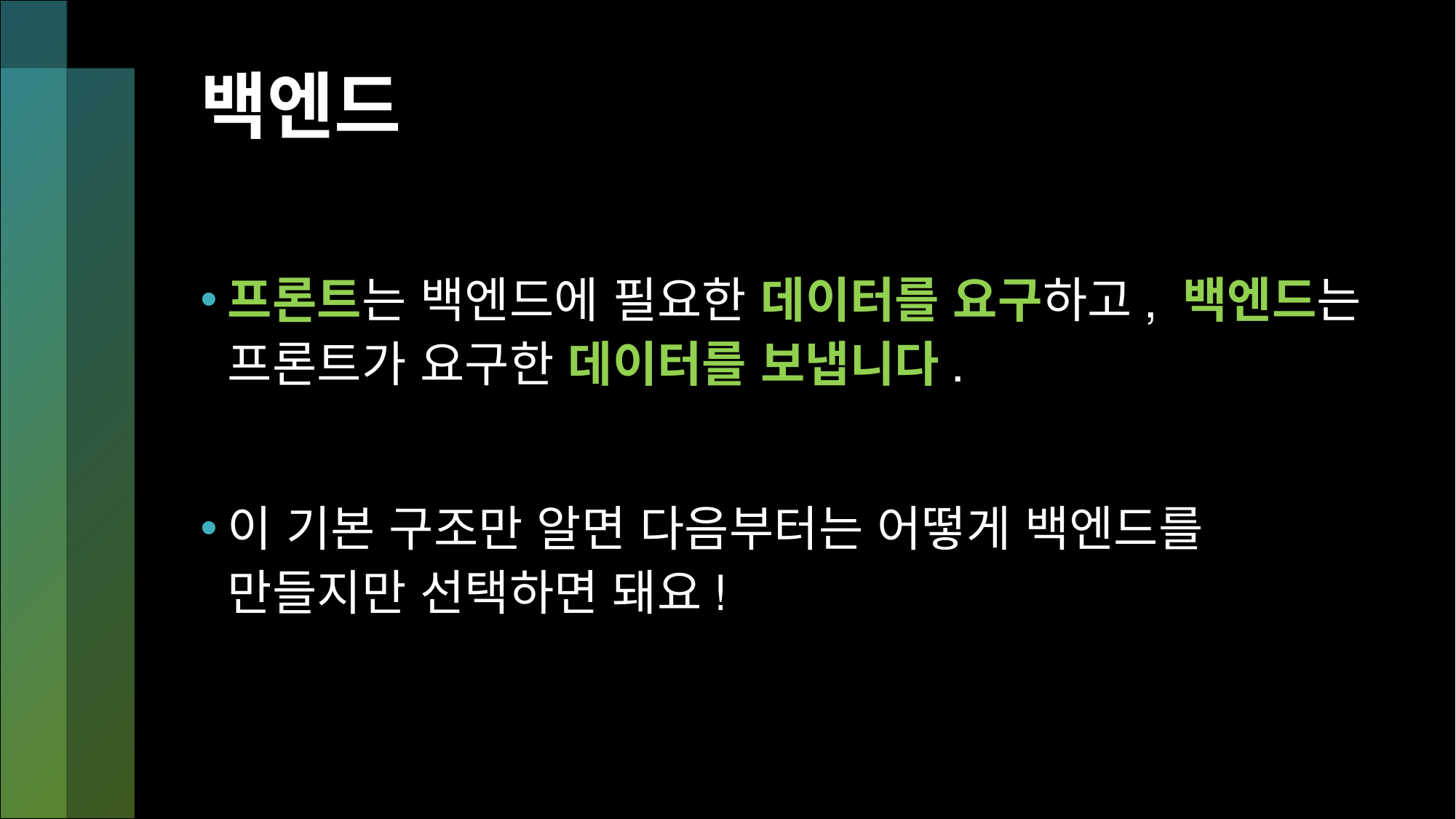

# 백엔드
프론트는 백엔드에 필요한 데이터를 요구하고, 백엔드는 프론트가 요구한 데이터를 보냅니다.

이 기본 구조만 알면 다음부터는 어떻게 백엔드를 만들지만 선택하면 돼요!